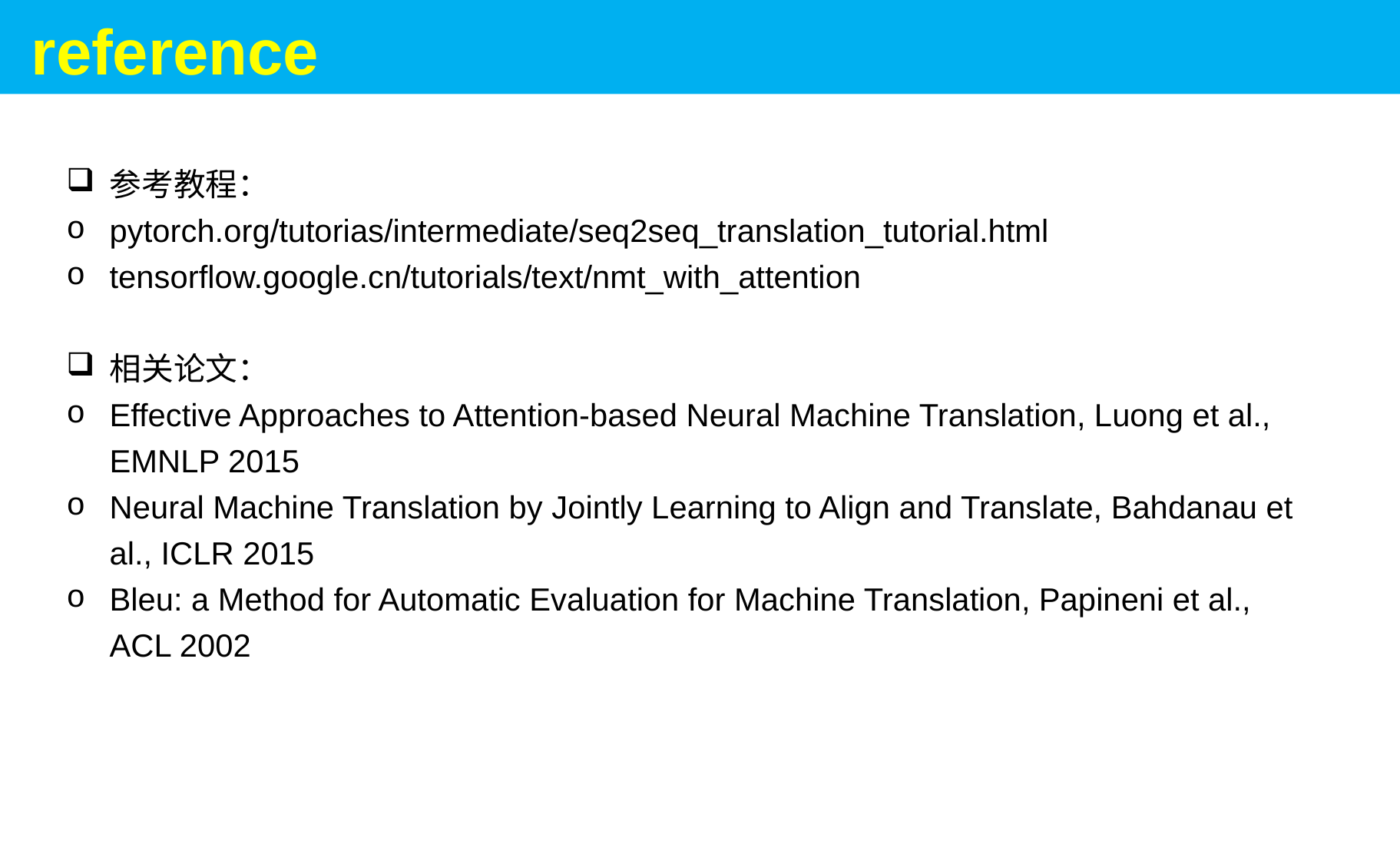

reference
参考教程：
pytorch.org/tutorias/intermediate/seq2seq_translation_tutorial.html
tensorflow.google.cn/tutorials/text/nmt_with_attention

相关论文：
Effective Approaches to Attention-based Neural Machine Translation, Luong et al., EMNLP 2015
Neural Machine Translation by Jointly Learning to Align and Translate, Bahdanau et al., ICLR 2015
Bleu: a Method for Automatic Evaluation for Machine Translation, Papineni et al., ACL 2002